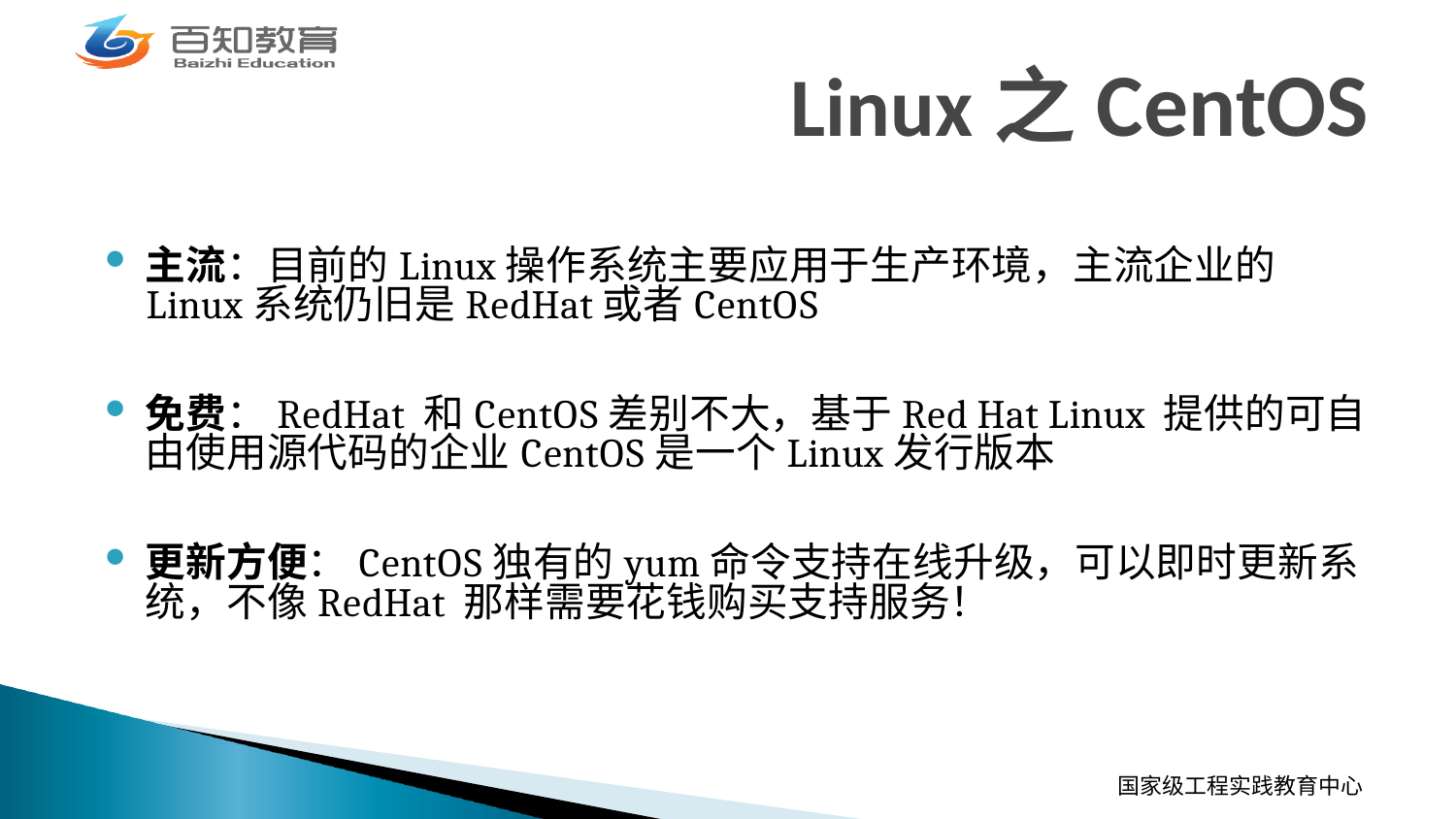

# Linux之CentOS

主流：目前的Linux操作系统主要应用于生产环境，主流企业的Linux系统仍旧是RedHat或者CentOS

免费：RedHat 和CentOS差别不大，基于Red Hat Linux 提供的可自由使用源代码的企业CentOS是一个Linux发行版本

更新方便：CentOS独有的yum命令支持在线升级，可以即时更新系统，不像RedHat 那样需要花钱购买支持服务！

国家级工程实践教育中心